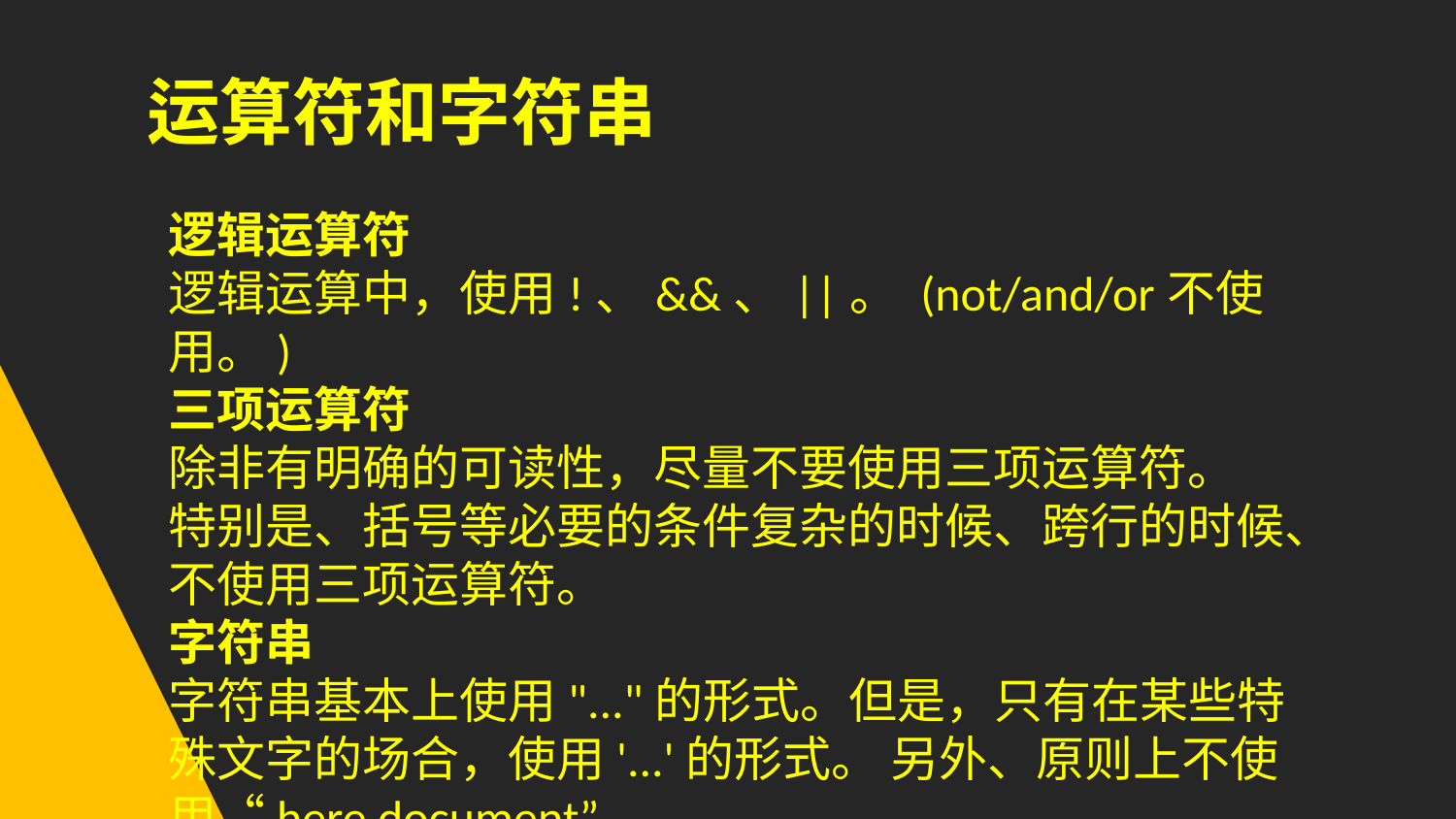

运算符和字符串
逻辑运算符
逻辑运算中，使用!、&&、||。 (not/and/or不使用。)
三项运算符
除非有明确的可读性，尽量不要使用三项运算符。 特别是、括号等必要的条件复杂的时候、跨行的时候、不使用三项运算符。
字符串
字符串基本上使用"..."的形式。但是，只有在某些特殊文字的场合，使用'...'的形式。 另外、原则上不使用“here document”